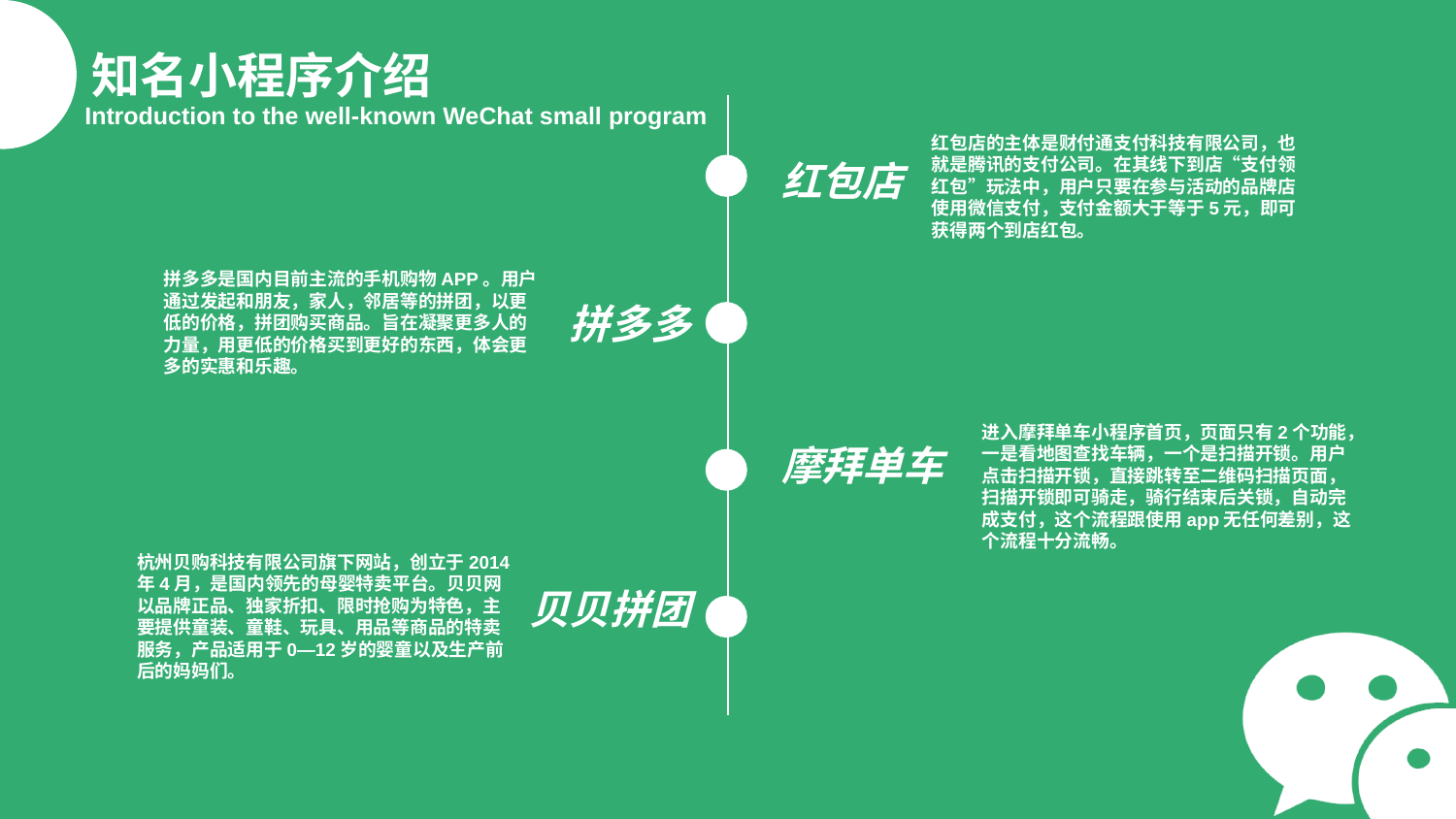

知名小程序介绍
Introduction to the well-known WeChat small program
红包店的主体是财付通支付科技有限公司，也就是腾讯的支付公司。在其线下到店“支付领红包”玩法中，用户只要在参与活动的品牌店使用微信支付，支付金额大于等于5元，即可获得两个到店红包。
红包店

拼多多是国内目前主流的手机购物APP。用户通过发起和朋友，家人，邻居等的拼团，以更低的价格，拼团购买商品。旨在凝聚更多人的力量，用更低的价格买到更好的东西，体会更多的实惠和乐趣。
拼多多

进入摩拜单车小程序首页，页面只有2个功能，一是看地图查找车辆，一个是扫描开锁。用户点击扫描开锁，直接跳转至二维码扫描页面，扫描开锁即可骑走，骑行结束后关锁，自动完成支付，这个流程跟使用app无任何差别，这个流程十分流畅。
摩拜单车

杭州贝购科技有限公司旗下网站，创立于2014年4月，是国内领先的母婴特卖平台。贝贝网以品牌正品、独家折扣、限时抢购为特色，主要提供童装、童鞋、玩具、用品等商品的特卖服务，产品适用于0—12岁的婴童以及生产前后的妈妈们。
贝贝拼团